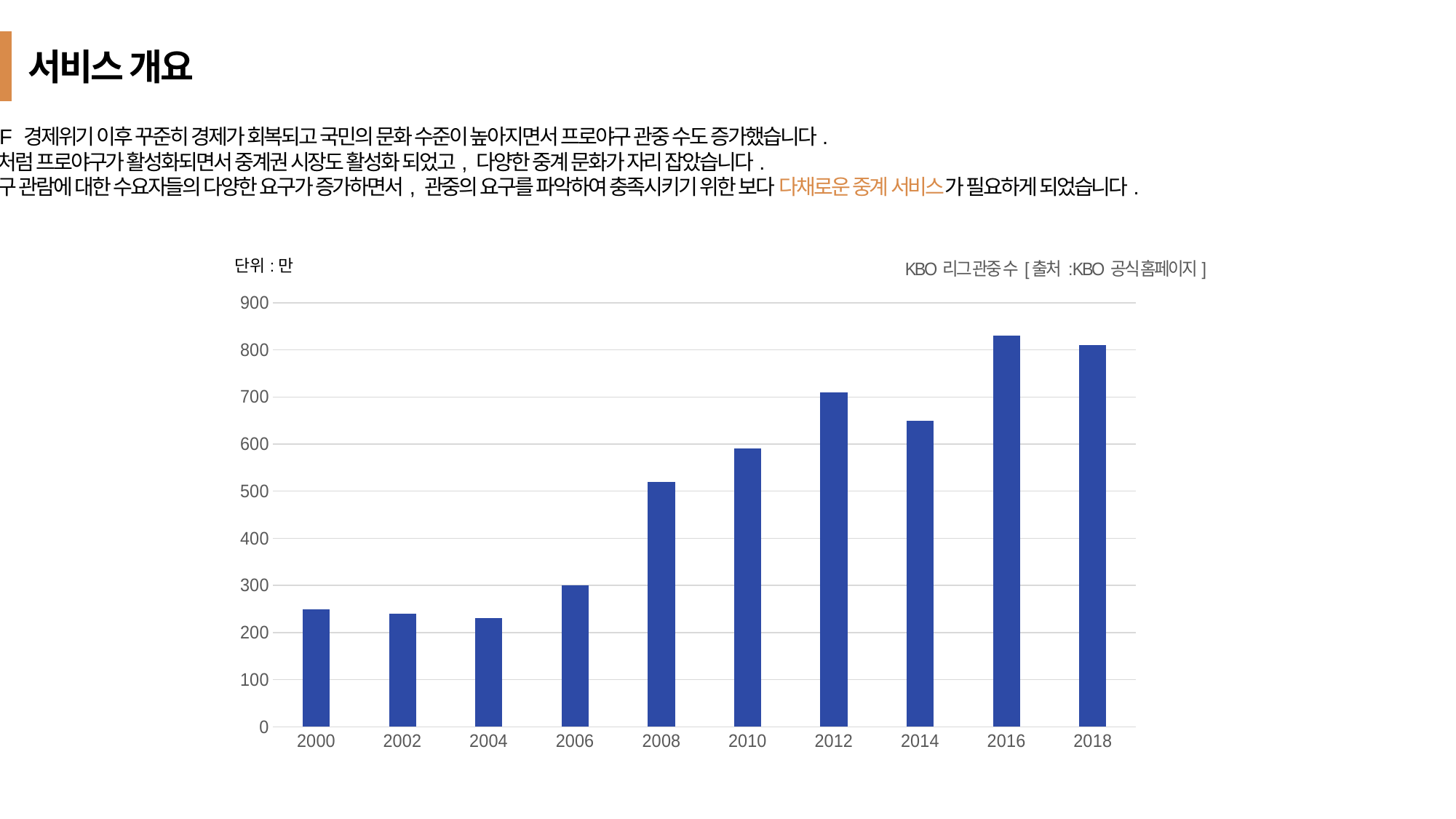

서비스 개요
IMF 경제위기 이후 꾸준히 경제가 회복되고 국민의 문화 수준이 높아지면서 프로야구 관중 수도 증가했습니다.
이처럼 프로야구가 활성화되면서 중계권 시장도 활성화 되었고, 다양한 중계 문화가 자리 잡았습니다.
야구 관람에 대한 수요자들의 다양한 요구가 증가하면서, 관중의 요구를 파악하여 충족시키기 위한 보다 다채로운 중계 서비스가 필요하게 되었습니다.

### Chart: KBO 리그 관중 수 [출처 : KBO 공식 홈페이지]

| Category | KBO 리그 관중 수 |
|---|---|
| 2000 | 250.0 |
| 2002 | 240.0 |
| 2004 | 230.0 |
| 2006 | 300.0 |
| 2008 | 520.0 |
| 2010 | 590.0 |
| 2012 | 710.0 |
| 2014 | 650.0 |
| 2016 | 830.0 |
| 2018 | 810.0 |
단위:만